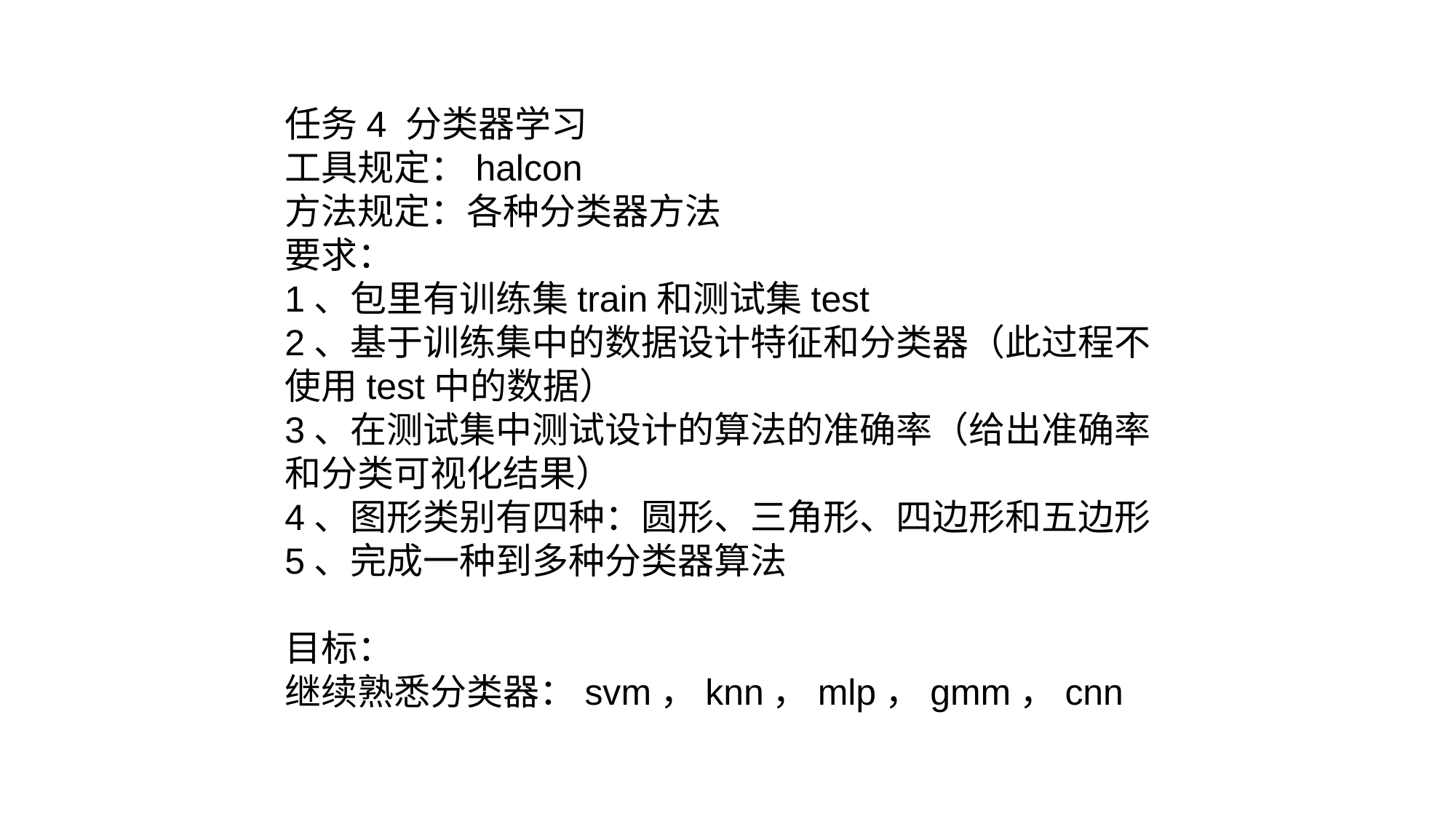

任务4 分类器学习
工具规定：halcon
方法规定：各种分类器方法
要求：
1、包里有训练集train和测试集test
2、基于训练集中的数据设计特征和分类器（此过程不使用test中的数据）
3、在测试集中测试设计的算法的准确率（给出准确率和分类可视化结果）
4、图形类别有四种：圆形、三角形、四边形和五边形
5、完成一种到多种分类器算法

目标：
继续熟悉分类器：svm，knn，mlp，gmm，cnn